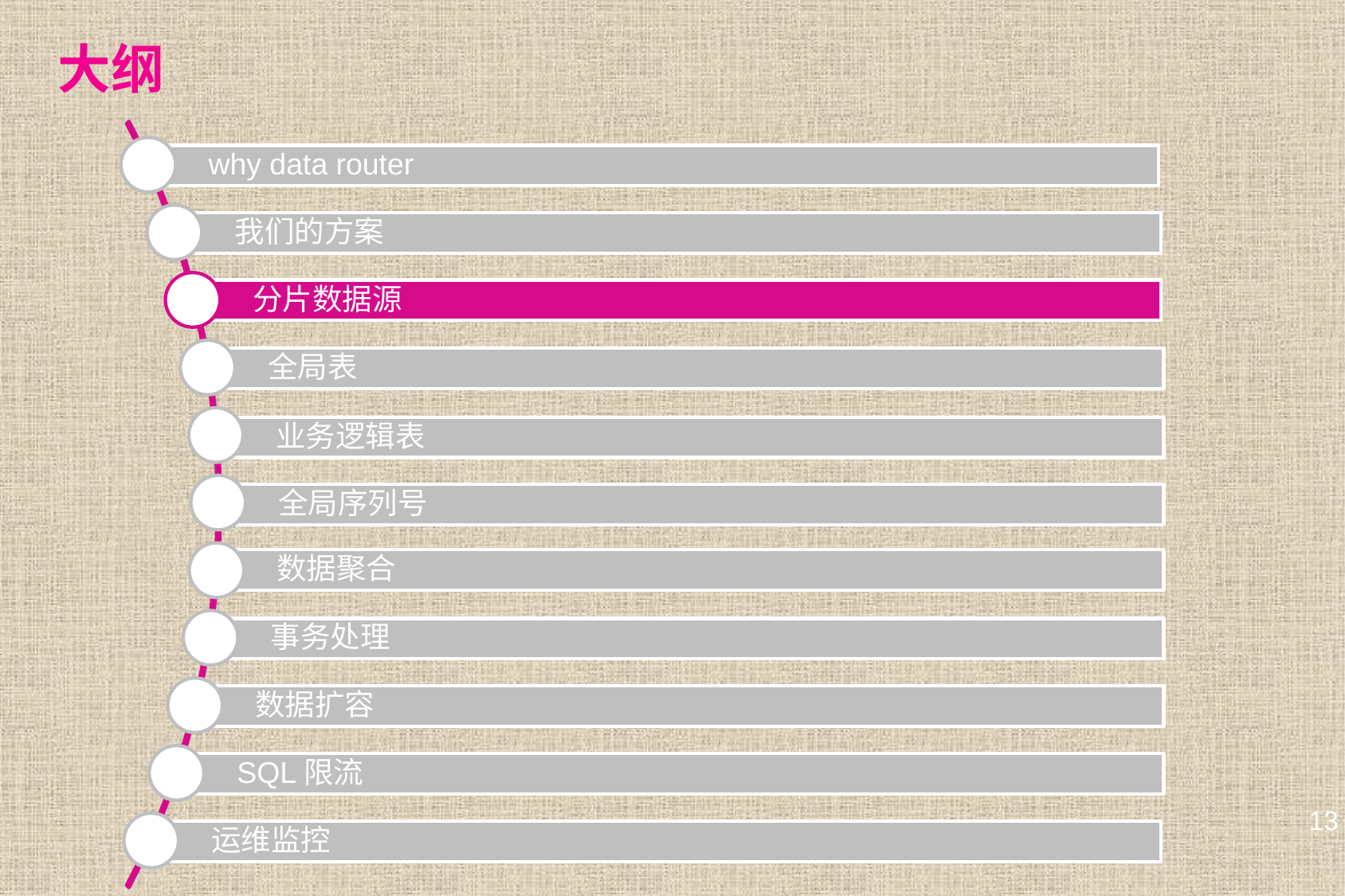

# 大纲

why data router

我们的方案

分片数据源

全局表

业务逻辑表

全局序列号

数据聚合

事务处理

数据扩容

SQL限流

运维监控